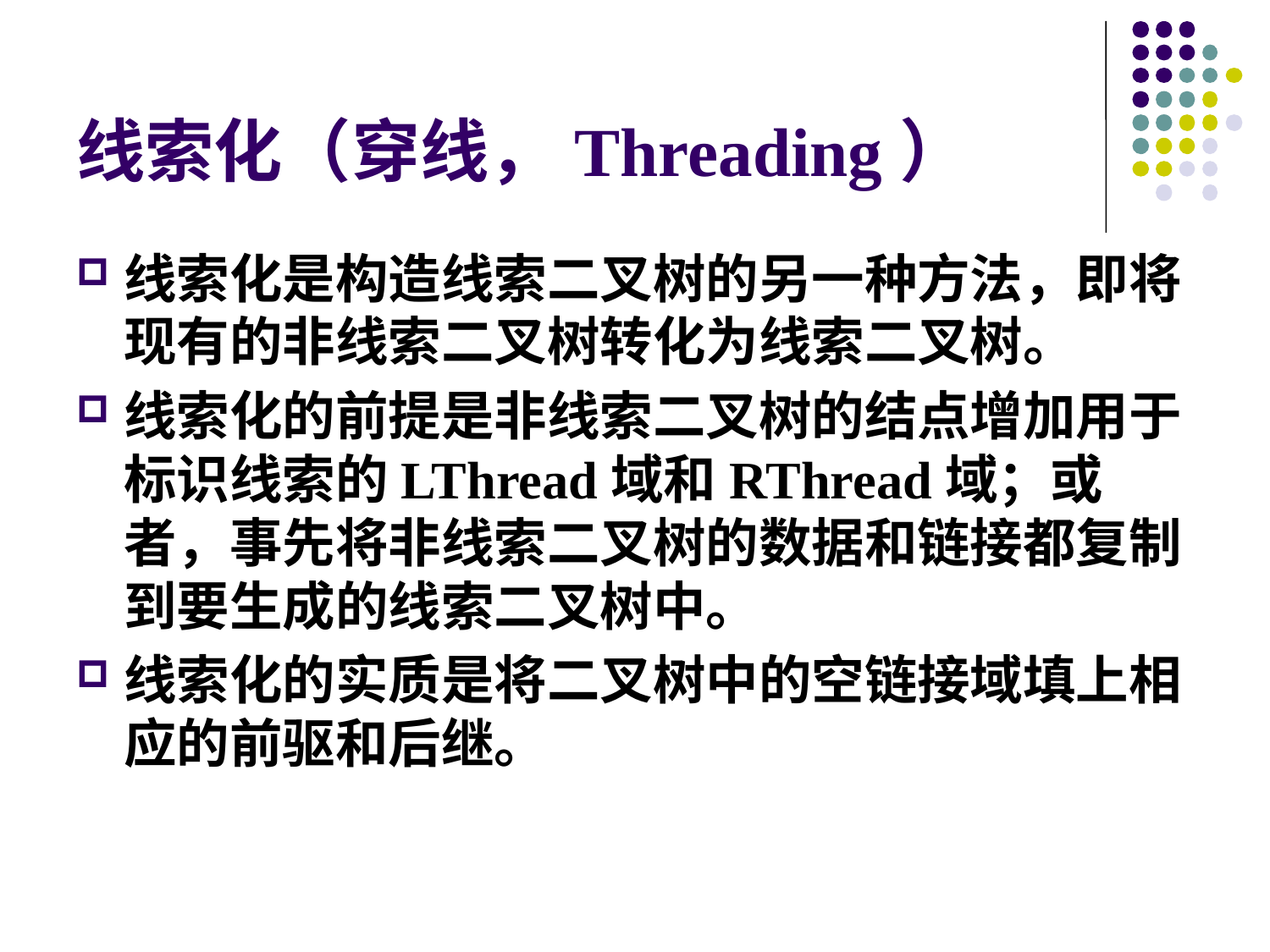

# 线索化（穿线，Threading）
线索化是构造线索二叉树的另一种方法，即将现有的非线索二叉树转化为线索二叉树。
线索化的前提是非线索二叉树的结点增加用于标识线索的LThread域和RThread域；或者，事先将非线索二叉树的数据和链接都复制到要生成的线索二叉树中。
线索化的实质是将二叉树中的空链接域填上相应的前驱和后继。